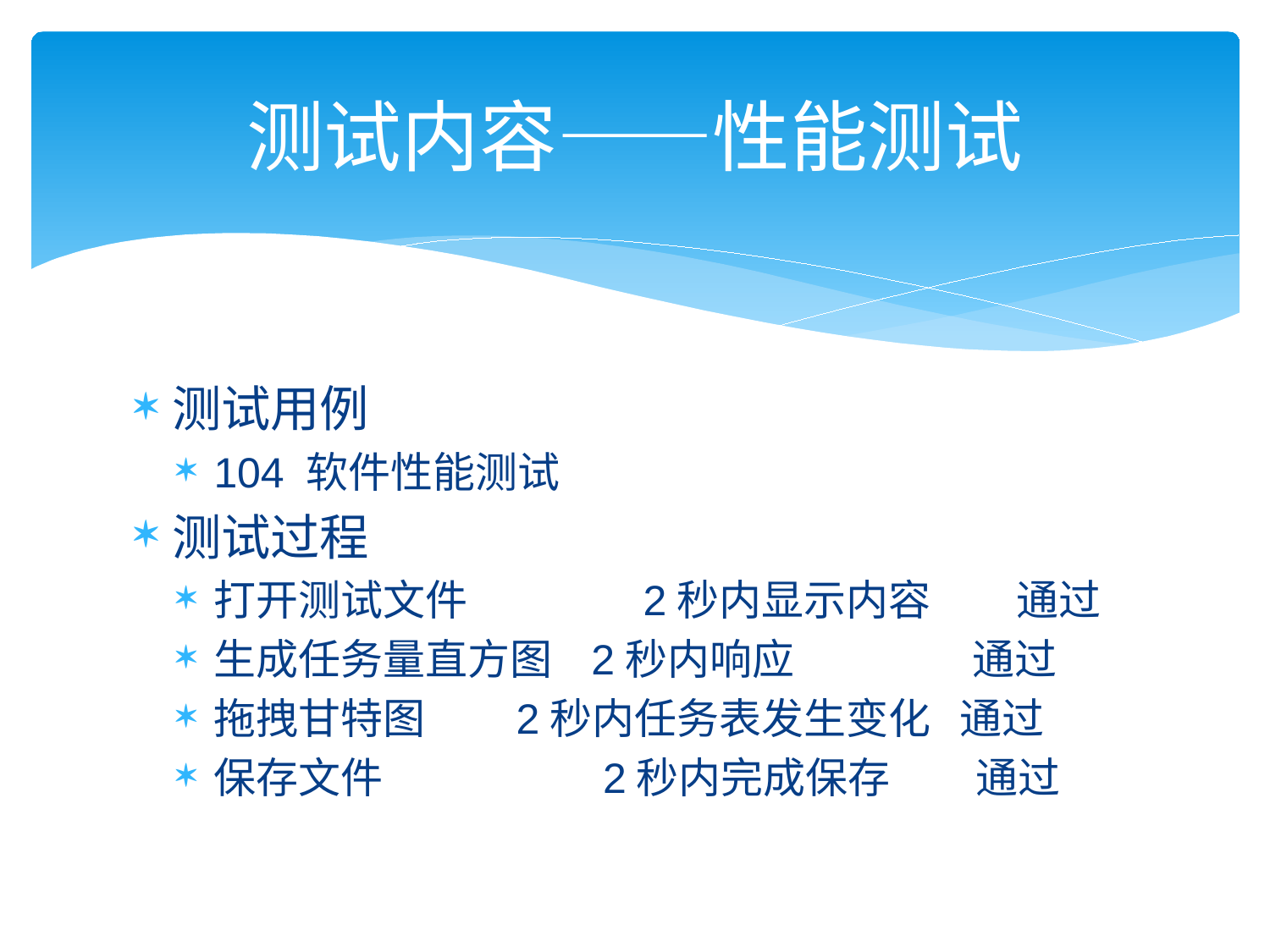

# 测试内容——性能测试
测试用例
104 软件性能测试
测试过程
打开测试文件	    2秒内显示内容         通过
生成任务量直方图   2秒内响应	             通过
拖拽甘特图	    2秒内任务表发生变化   通过
保存文件                      2秒内完成保存         通过